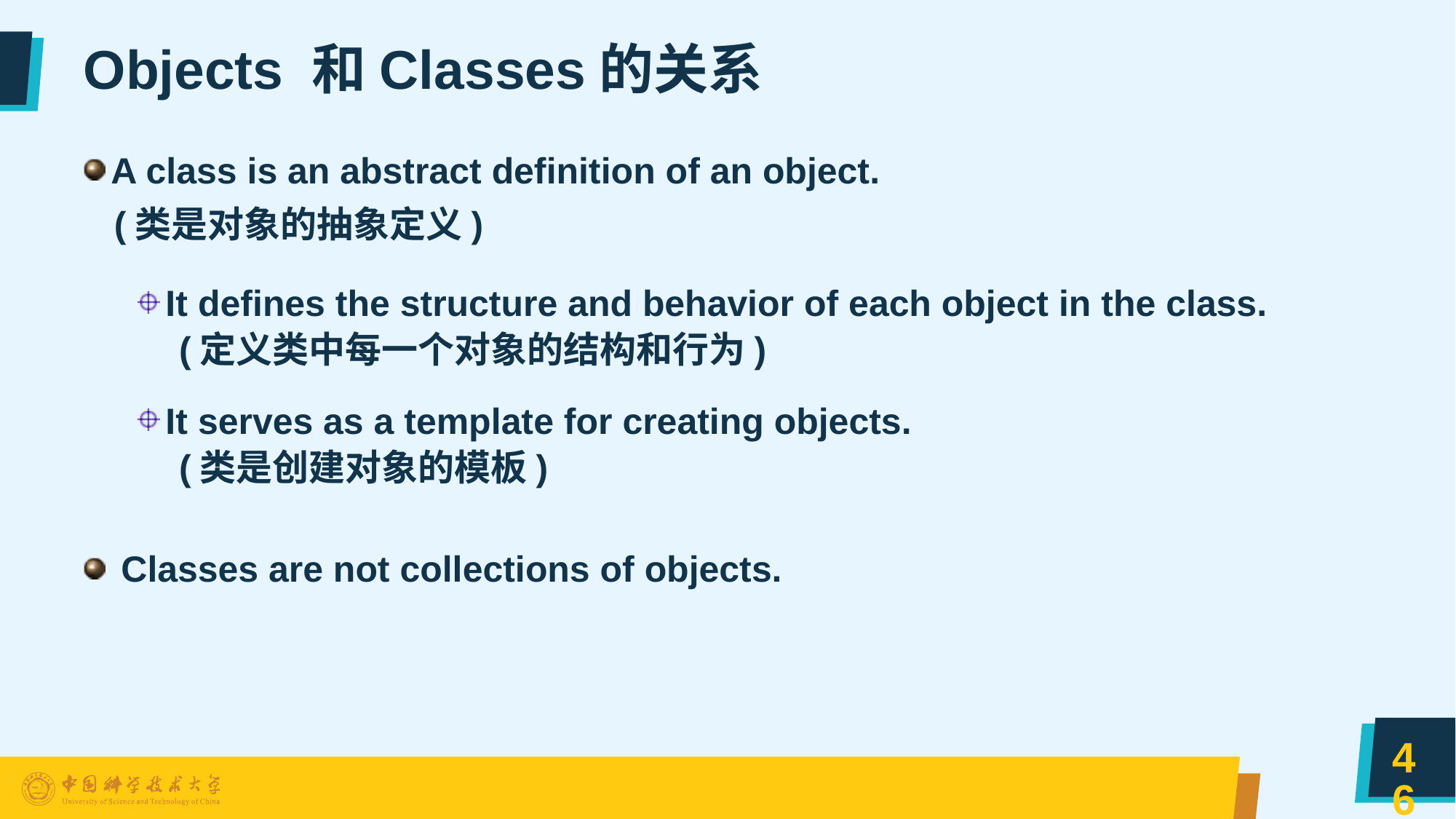

# Objects 和Classes的关系
A class is an abstract definition of an object.
   (类是对象的抽象定义)

It defines the structure and behavior of each object in the class.
    (定义类中每一个对象的结构和行为)

It serves as a template for creating objects.
    (类是创建对象的模板)

 Classes are not collections of objects.

46